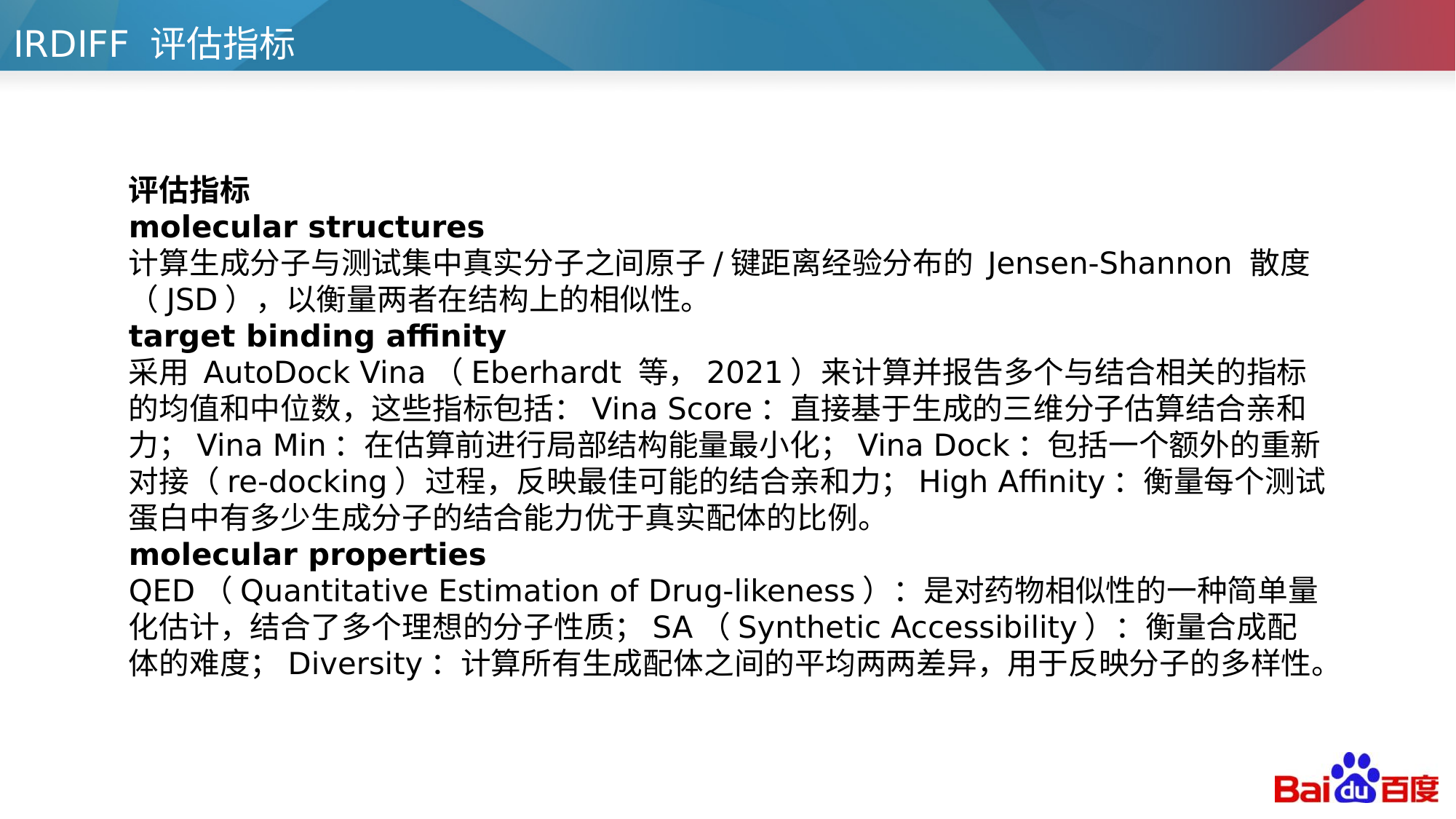

IRDIFF 评估指标
评估指标
molecular structures
计算生成分子与测试集中真实分子之间原子/键距离经验分布的 Jensen-Shannon 散度（JSD），以衡量两者在结构上的相似性。
target binding affinity
采用 AutoDock Vina（Eberhardt 等，2021）来计算并报告多个与结合相关的指标的均值和中位数，这些指标包括：Vina Score：直接基于生成的三维分子估算结合亲和力；Vina Min：在估算前进行局部结构能量最小化；Vina Dock：包括一个额外的重新对接（re-docking）过程，反映最佳可能的结合亲和力；High Affinity：衡量每个测试蛋白中有多少生成分子的结合能力优于真实配体的比例。
molecular properties
QED（Quantitative Estimation of Drug-likeness）：是对药物相似性的一种简单量化估计，结合了多个理想的分子性质；SA（Synthetic Accessibility）：衡量合成配体的难度；Diversity：计算所有生成配体之间的平均两两差异，用于反映分子的多样性。

﻿